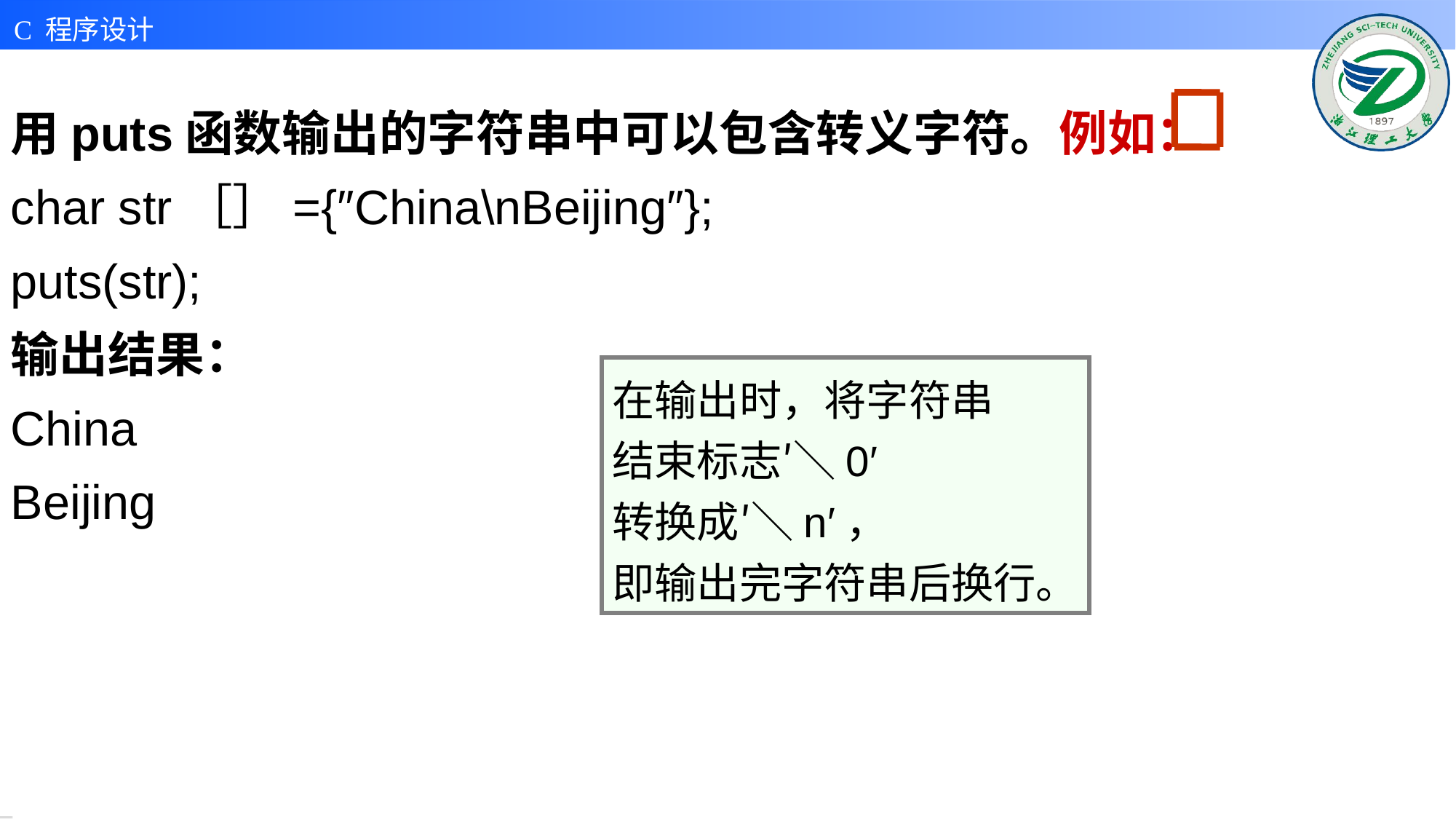

用puts函数输出的字符串中可以包含转义字符。例如：
char str［］={″China\nBeijing″};
puts(str);
输出结果：
China
Beijing

在输出时，将字符串
结束标志′＼0′
转换成′＼n′，
即输出完字符串后换行。